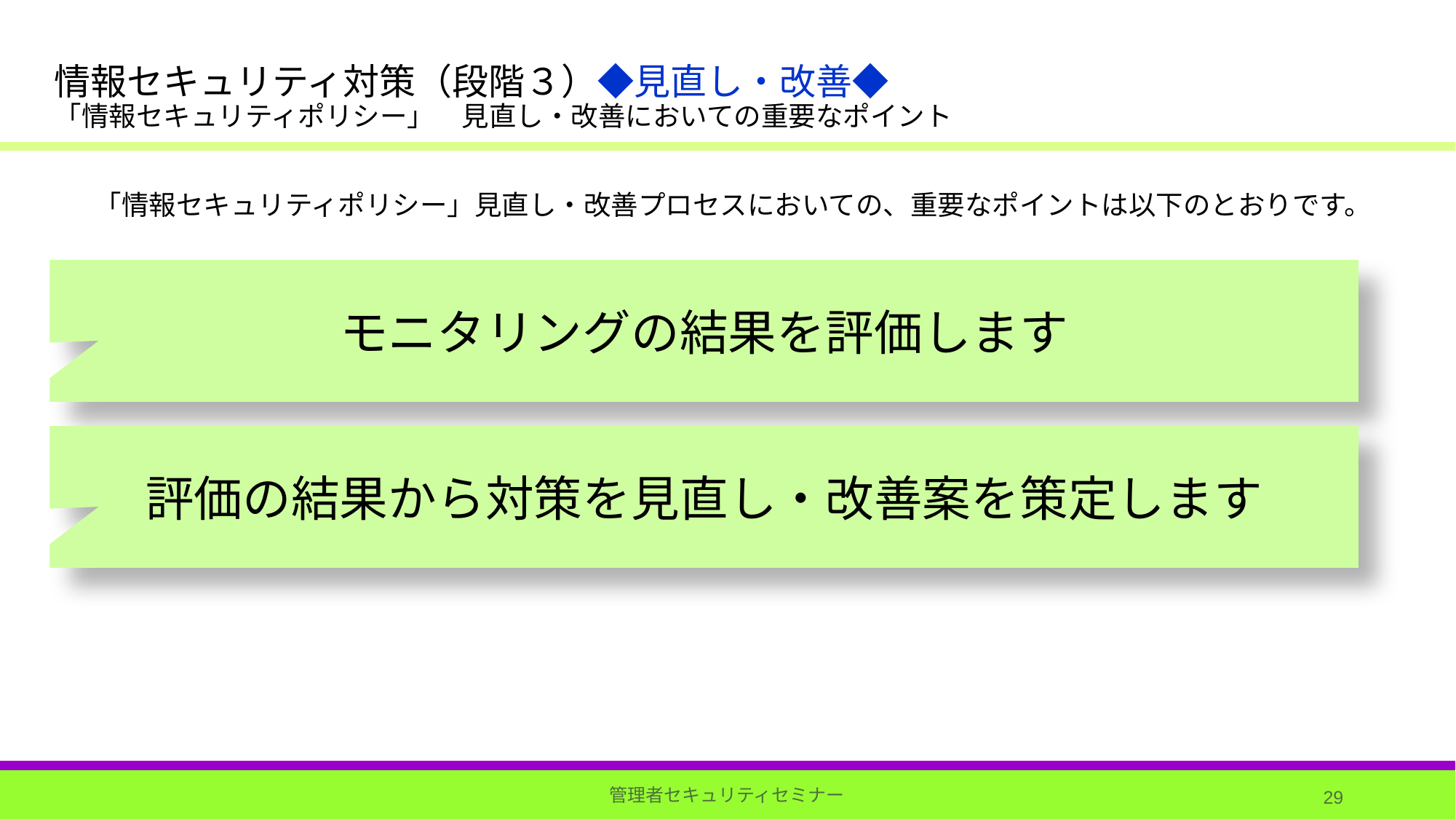

# 情報セキュリティ対策（段階３）◆見直し・改善◆ 「情報セキュリティポリシー」　見直し・改善においての重要なポイント

「情報セキュリティポリシー」見直し・改善プロセスにおいての、重要なポイントは以下のとおりです。

モニタリングの結果を評価します
評価の結果から対策を見直し・改善案を策定します
管理者セキュリティセミナー
29